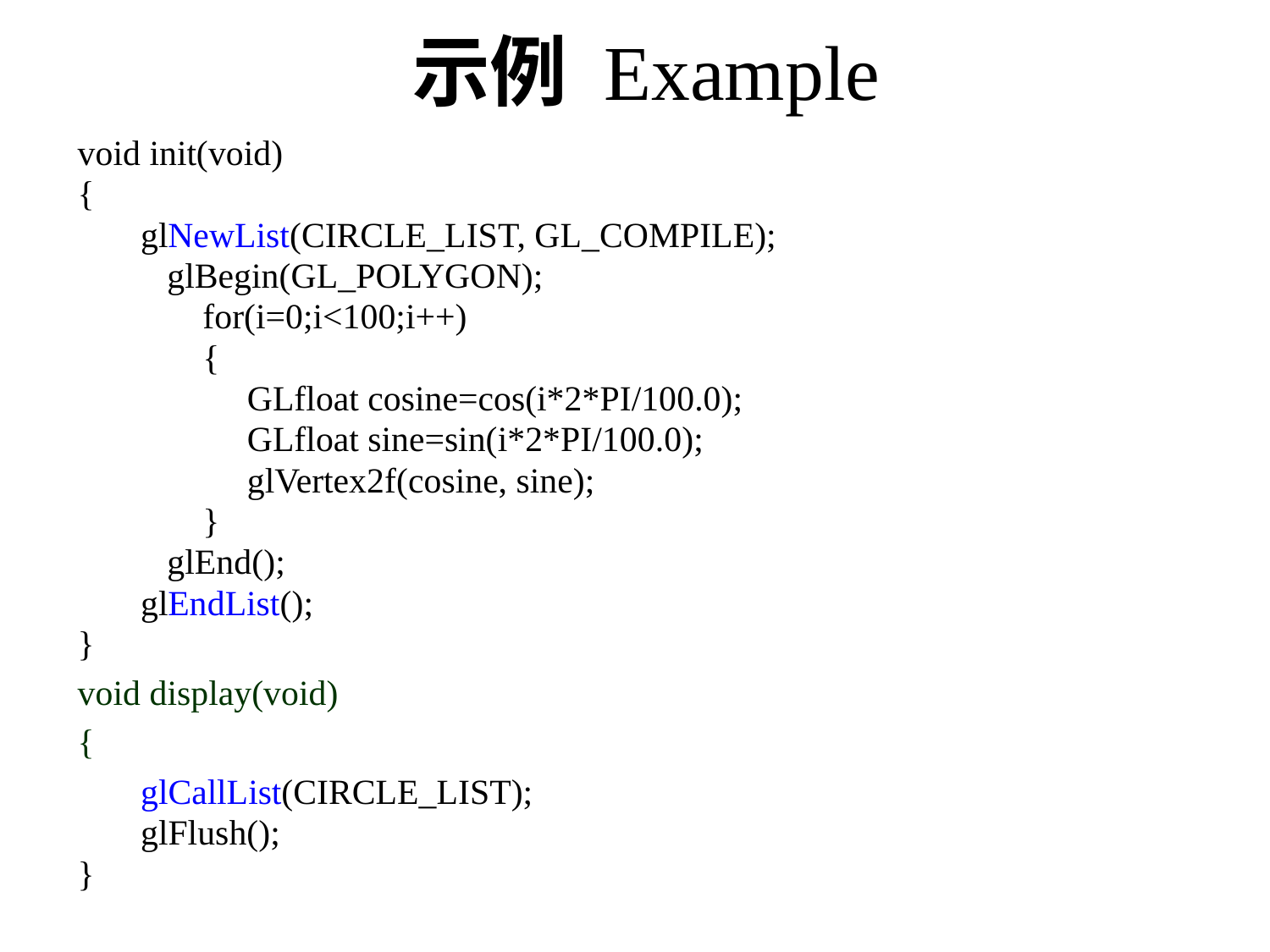

# 示例 Example
void init(void)
{
glNewList(CIRCLE_LIST, GL_COMPILE);
   glBegin(GL_POLYGON);
       for(i=0;i<100;i++)
       {
            GLfloat cosine=cos(i*2*PI/100.0);
            GLfloat sine=sin(i*2*PI/100.0);
            glVertex2f(cosine, sine);
       }
   glEnd();
glEndList();
}
void display(void)
{
glCallList(CIRCLE_LIST);
glFlush();
}